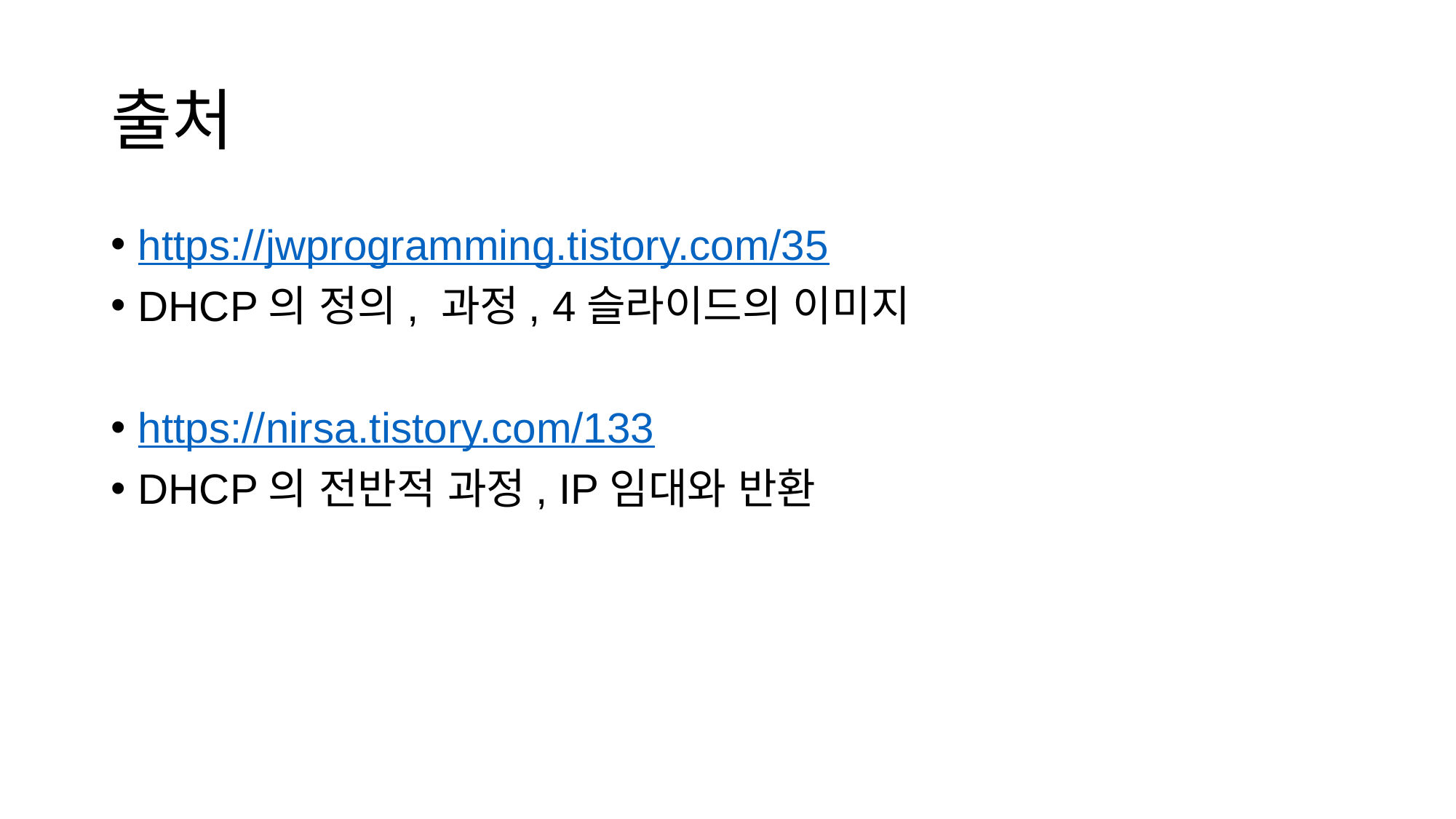

# 출처
https://jwprogramming.tistory.com/35
DHCP의 정의, 과정, 4슬라이드의 이미지

https://nirsa.tistory.com/133
DHCP의 전반적 과정, IP임대와 반환